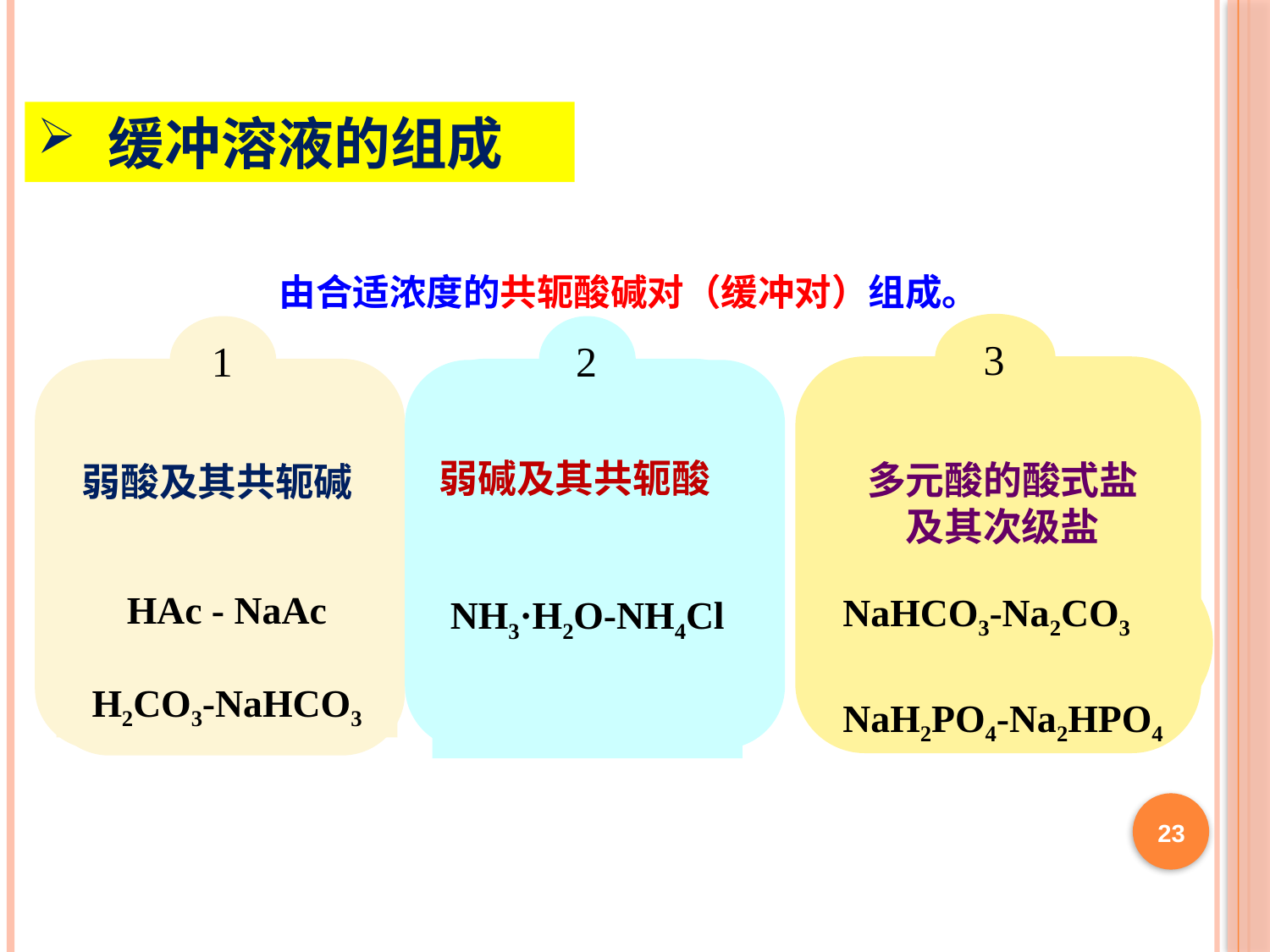

缓冲溶液的组成
由合适浓度的共轭酸碱对（缓冲对）组成。

3

多元酸的酸式盐
及其次级盐
NaHCO3-Na2CO3

NaH2PO4-Na2HPO4

1

弱酸及其共轭碱
HAc - NaAc

H2CO3-NaHCO3

2

弱碱及其共轭酸
NH3·H2O-NH4Cl

23